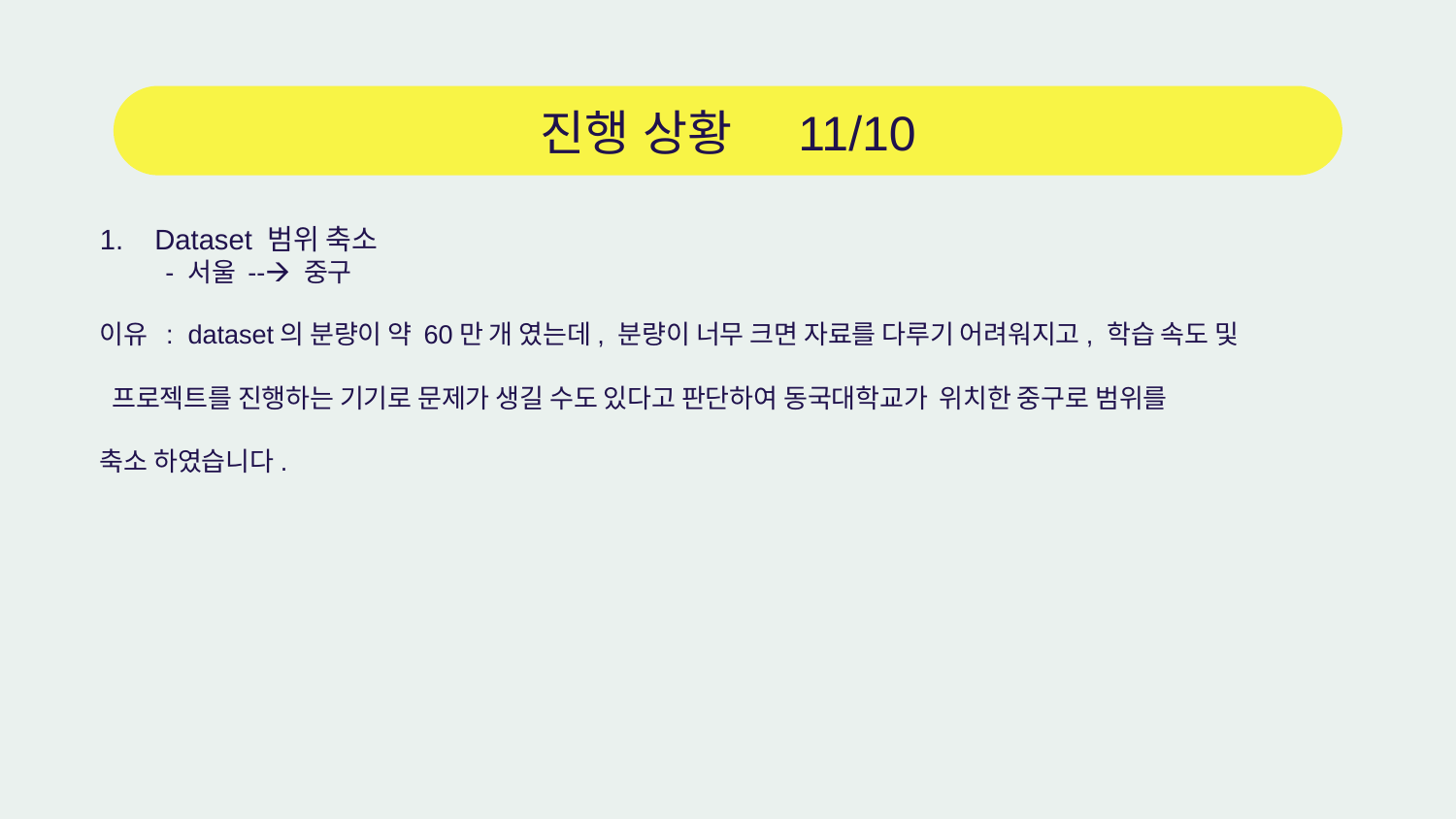

# 진행 상황    11/10
Dataset 범위 축소
         - 서울 --🡪 중구

이유  :  dataset의 분량이 약 60만 개 였는데, 분량이 너무 크면 자료를 다루기 어려워지고, 학습 속도 및

 프로젝트를 진행하는 기기로 문제가 생길 수도 있다고 판단하여 동국대학교가  위치한 중구로 범위를

축소 하였습니다.